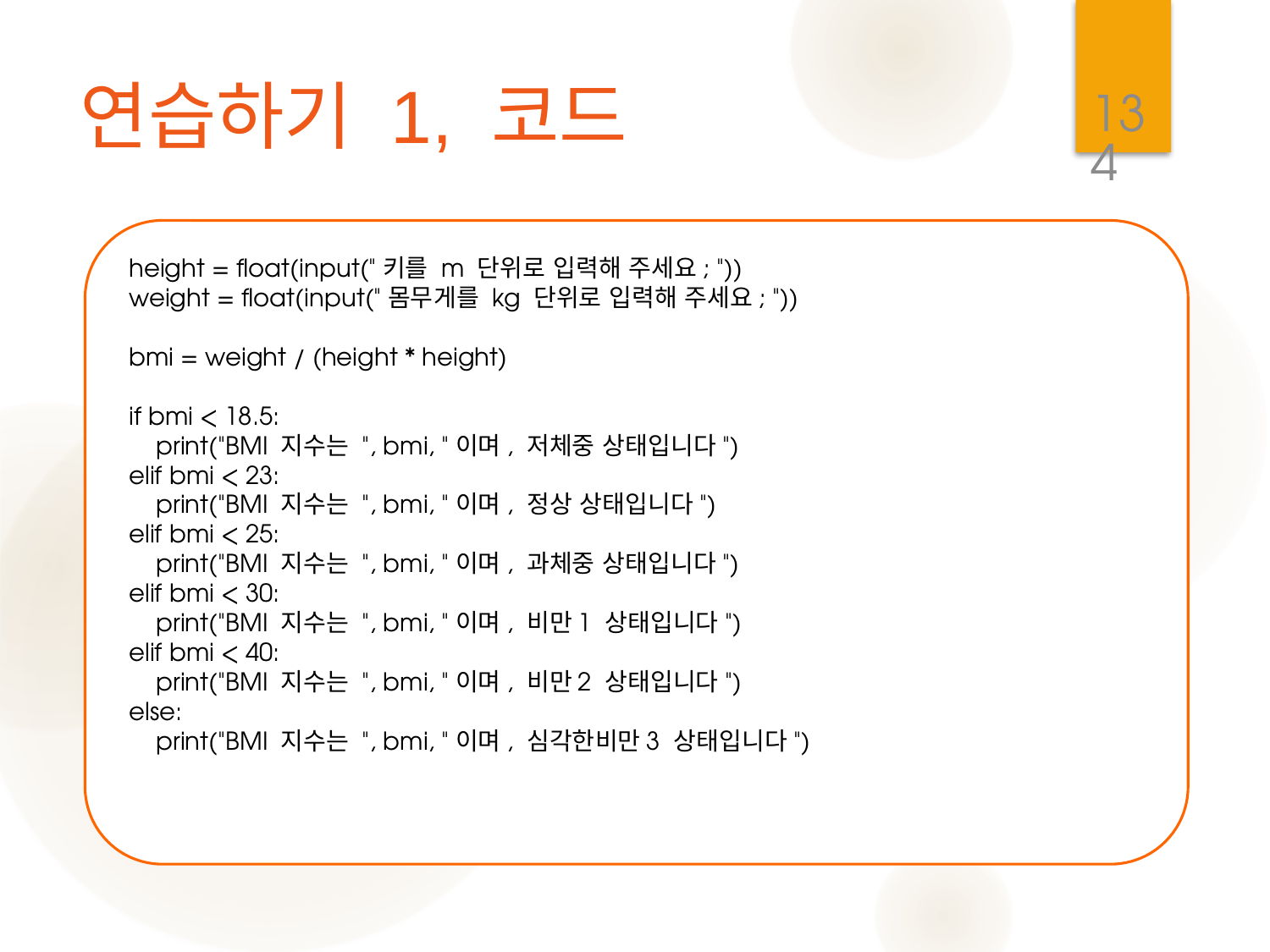

134
# 연습하기 1, 코드

height = float(input("키를 m 단위로 입력해 주세요; "))
weight = float(input("몸무게를 kg 단위로 입력해 주세요; "))

bmi = weight / (height * height)

if bmi < 18.5:
    print("BMI 지수는 ", bmi, "이며, 저체중 상태입니다")
elif bmi < 23:
    print("BMI 지수는 ", bmi, "이며, 정상 상태입니다")
elif bmi < 25:
    print("BMI 지수는 ", bmi, "이며, 과체중 상태입니다")
elif bmi < 30:
    print("BMI 지수는 ", bmi, "이며, 비만1 상태입니다")
elif bmi < 40:
    print("BMI 지수는 ", bmi, "이며, 비만2 상태입니다")
else:
    print("BMI 지수는 ", bmi, "이며, 심각한비만3 상태입니다")